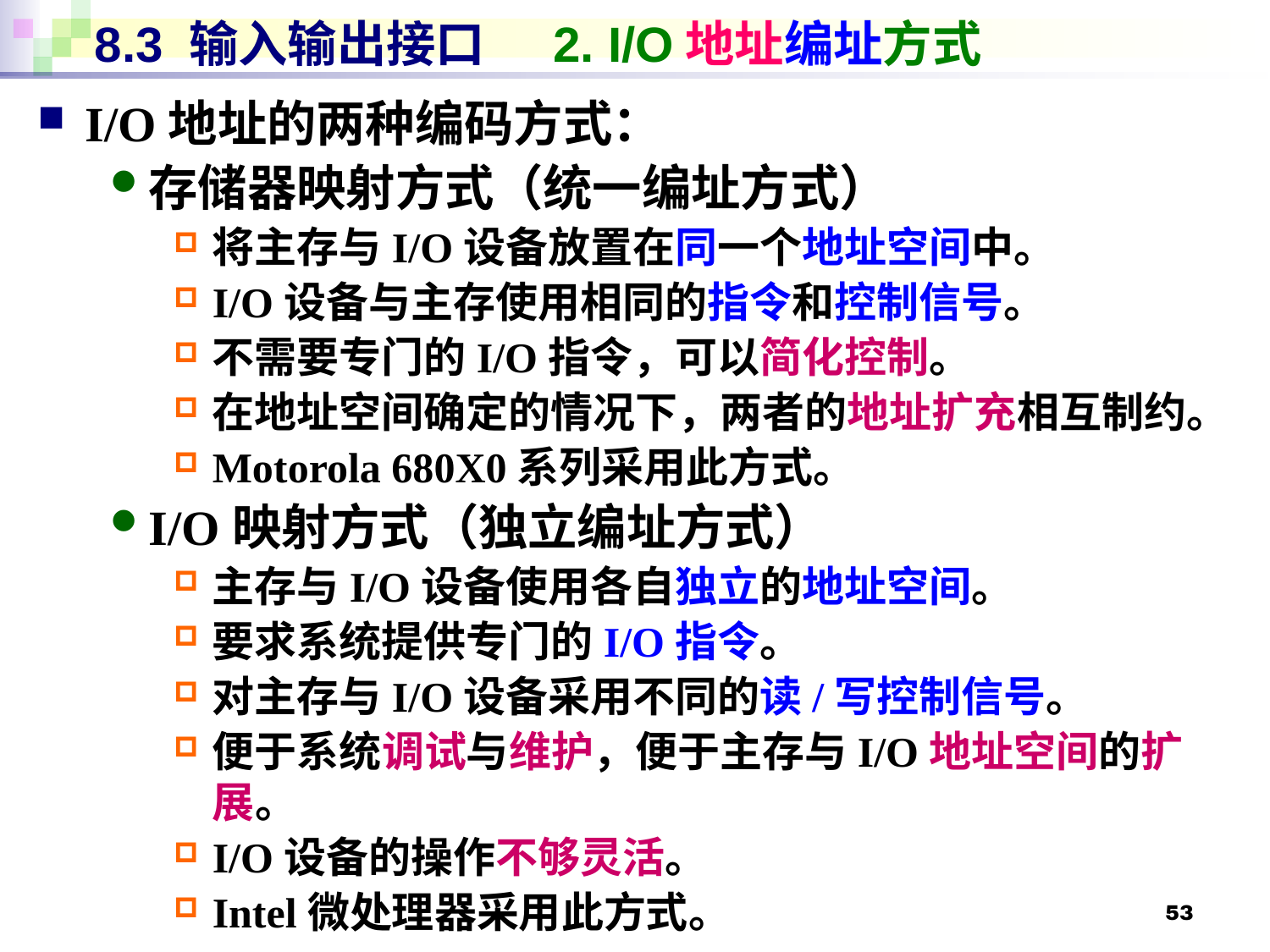

# 8.3 输入输出接口     2. I/O地址编址方式
I/O地址的两种编码方式：
存储器映射方式（统一编址方式）
将主存与I/O设备放置在同一个地址空间中。
I/O设备与主存使用相同的指令和控制信号。
不需要专门的I/O指令，可以简化控制。
在地址空间确定的情况下，两者的地址扩充相互制约。
Motorola 680X0系列采用此方式。
I/O映射方式（独立编址方式）
主存与I/O设备使用各自独立的地址空间。
要求系统提供专门的I/O指令。
对主存与I/O设备采用不同的读/写控制信号。
便于系统调试与维护，便于主存与I/O地址空间的扩展。
I/O设备的操作不够灵活。
Intel微处理器采用此方式。
53